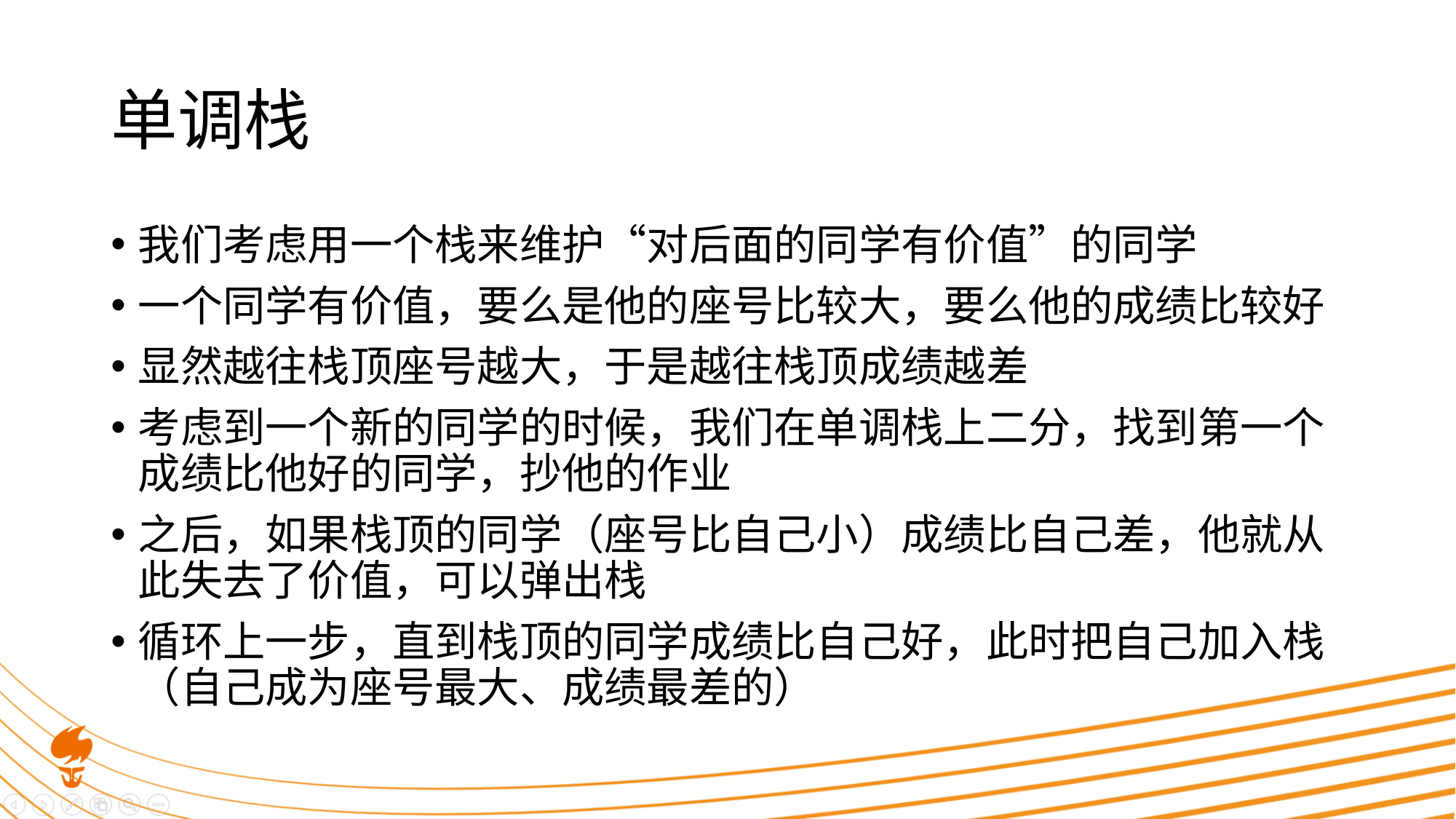

# 单调栈
我们考虑用一个栈来维护“对后面的同学有价值”的同学
一个同学有价值，要么是他的座号比较大，要么他的成绩比较好
显然越往栈顶座号越大，于是越往栈顶成绩越差
考虑到一个新的同学的时候，我们在单调栈上二分，找到第一个成绩比他好的同学，抄他的作业
之后，如果栈顶的同学（座号比自己小）成绩比自己差，他就从此失去了价值，可以弹出栈
循环上一步，直到栈顶的同学成绩比自己好，此时把自己加入栈（自己成为座号最大、成绩最差的）